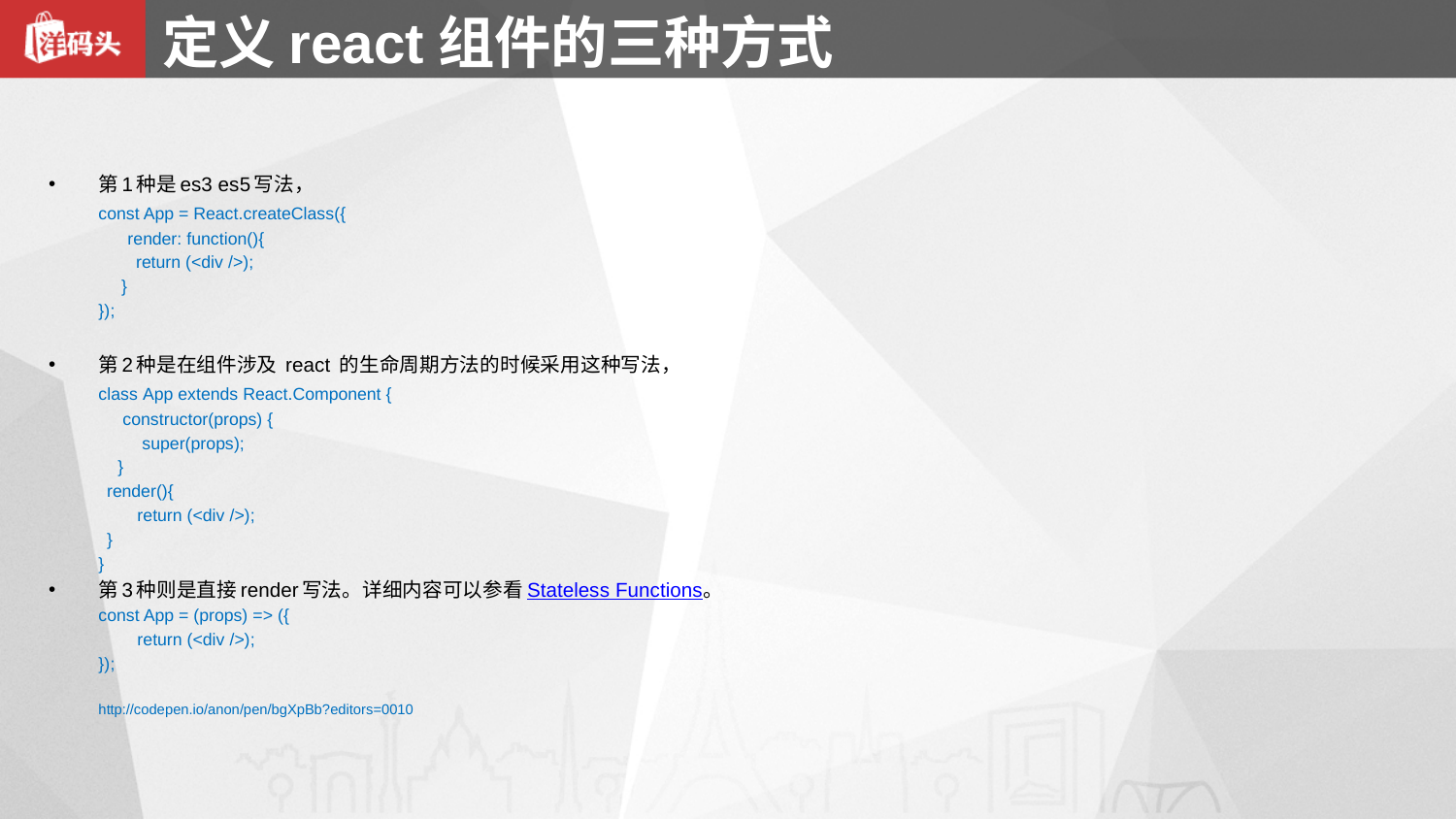

# 定义react组件的三种方式

第1种是es3 es5写法，
	const App = React.createClass({
	      render: function(){
                  return (<div />);
               }
	});

第2种是在组件涉及 react 的生命周期方法的时候采用这种写法，
	class App extends React.Component {
    	     constructor(props) {
       	         super(props);
	    }
            render(){
	        return (<div />);
            }
	}
第3种则是直接render写法。详细内容可以参看Stateless Functions。
	const App = (props) => ({
	        return (<div />);
	});

	http://codepen.io/anon/pen/bgXpBb?editors=0010